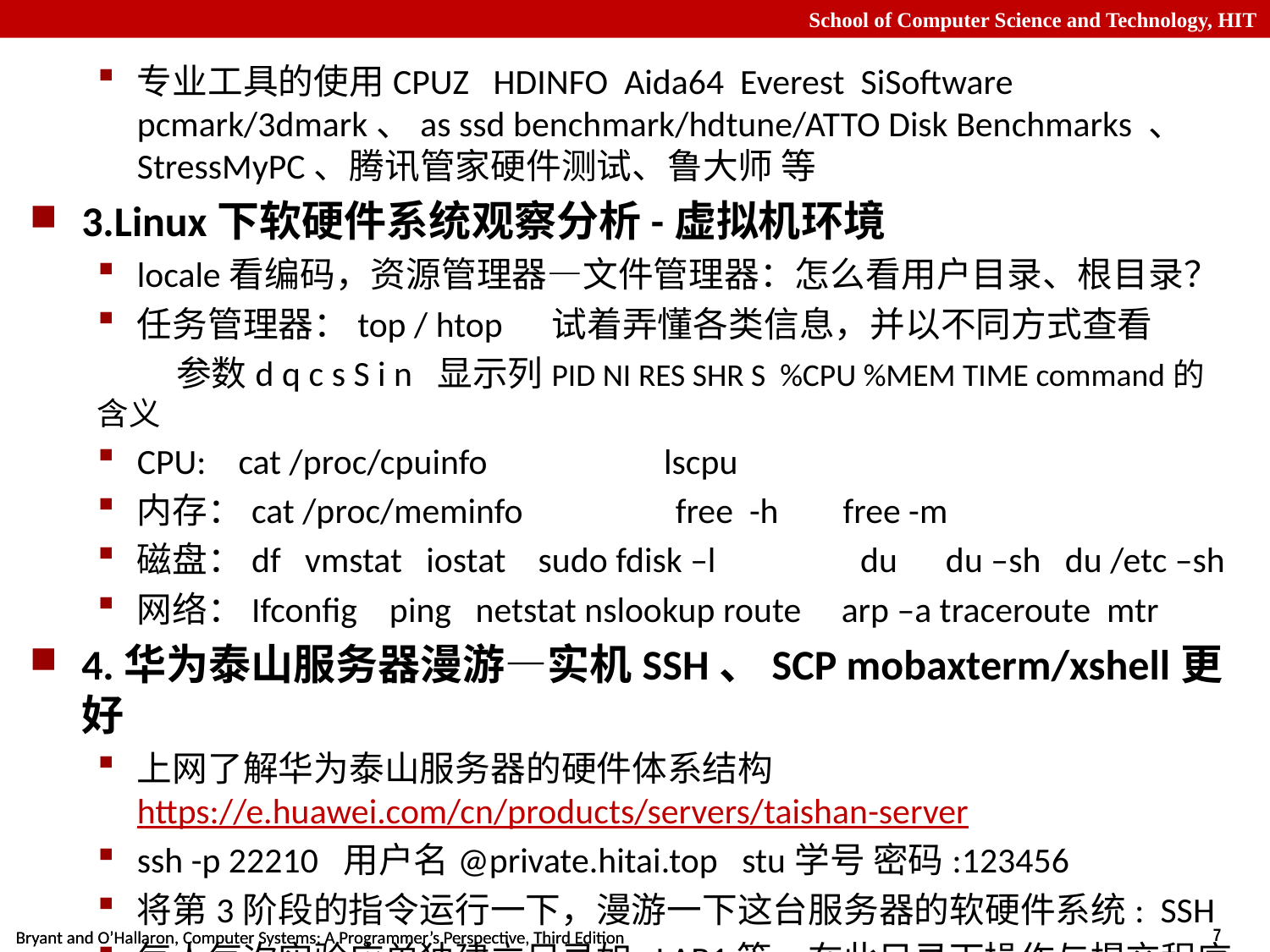

专业工具的使用CPUZ   HDINFO  Aida64  Everest  SiSoftware pcmark/3dmark、as ssd benchmark/hdtune/ATTO Disk Benchmarks 、 StressMyPC、腾讯管家硬件测试、鲁大师 等
3.Linux下软硬件系统观察分析-虚拟机环境
locale看编码，资源管理器—文件管理器：怎么看用户目录、根目录？
任务管理器：top / htop     试着弄懂各类信息，并以不同方式查看
         参数d q c s S i n  显示列PID NI RES SHR S  %CPU %MEM TIME command的含义
CPU:    cat /proc/cpuinfo                      lscpu
内存：cat /proc/meminfo                   free  -h        free -m
磁盘：df   vmstat   iostat    sudo fdisk –l                  du      du –sh   du /etc –sh
网络：Ifconfig    ping   netstat nslookup route     arp –a traceroute  mtr
4.华为泰山服务器漫游—实机SSH、SCP mobaxterm/xshell更好
上网了解华为泰山服务器的硬件体系结构https://e.huawei.com/cn/products/servers/taishan-server
ssh -p 22210  用户名@private.hitai.top   stu学号 密码:123456
将第3阶段的指令运行一下，漫游一下这台服务器的软硬件系统:  SSH
每人每次实验应单独建立目录如  LAB1等，在此目录下操作与提交程序。